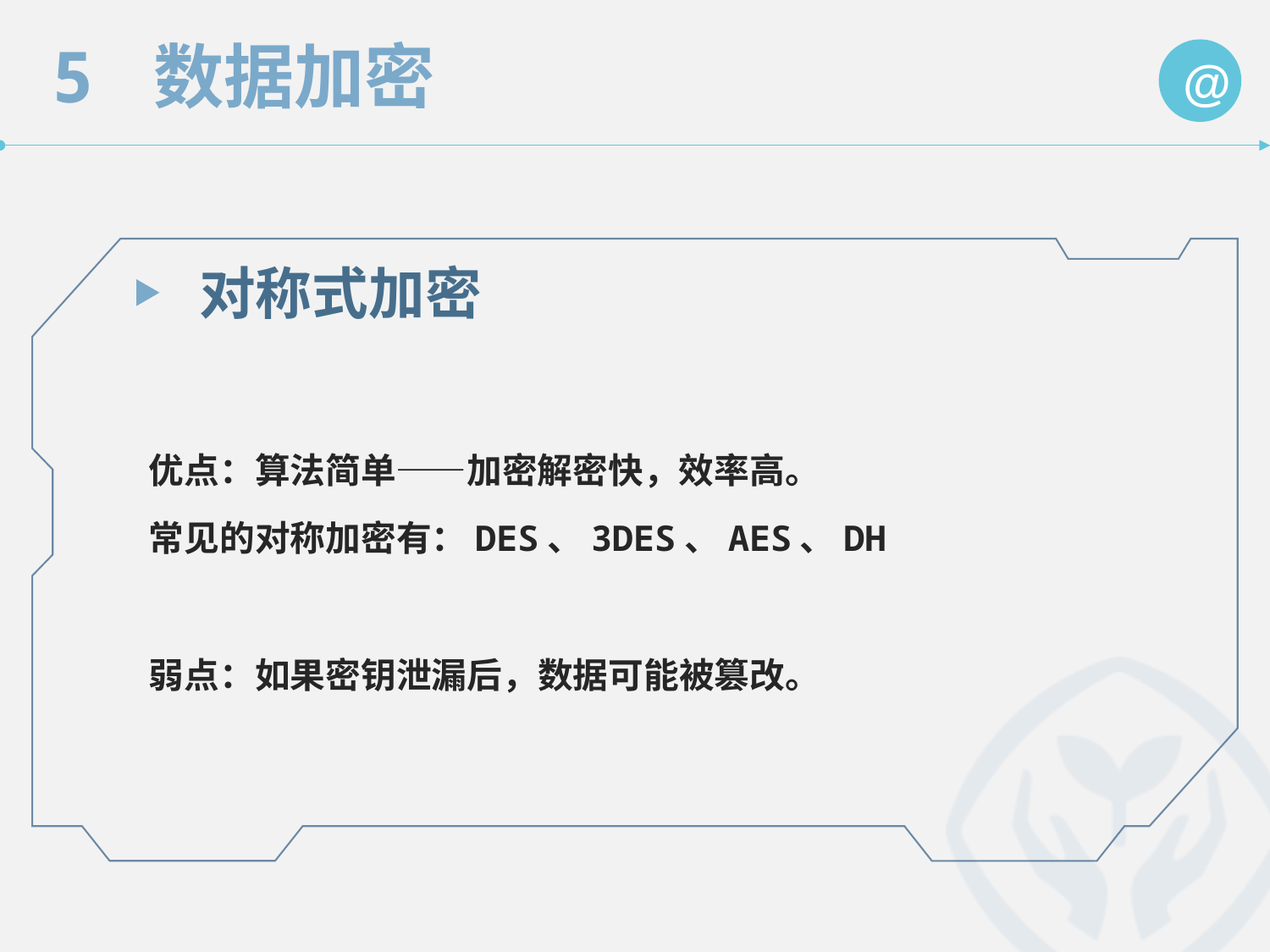

对称式加密

优点：算法简单——加密解密快，效率高。
常见的对称加密有：DES、3DES、AES、DH

弱点：如果密钥泄漏后，数据可能被篡改。